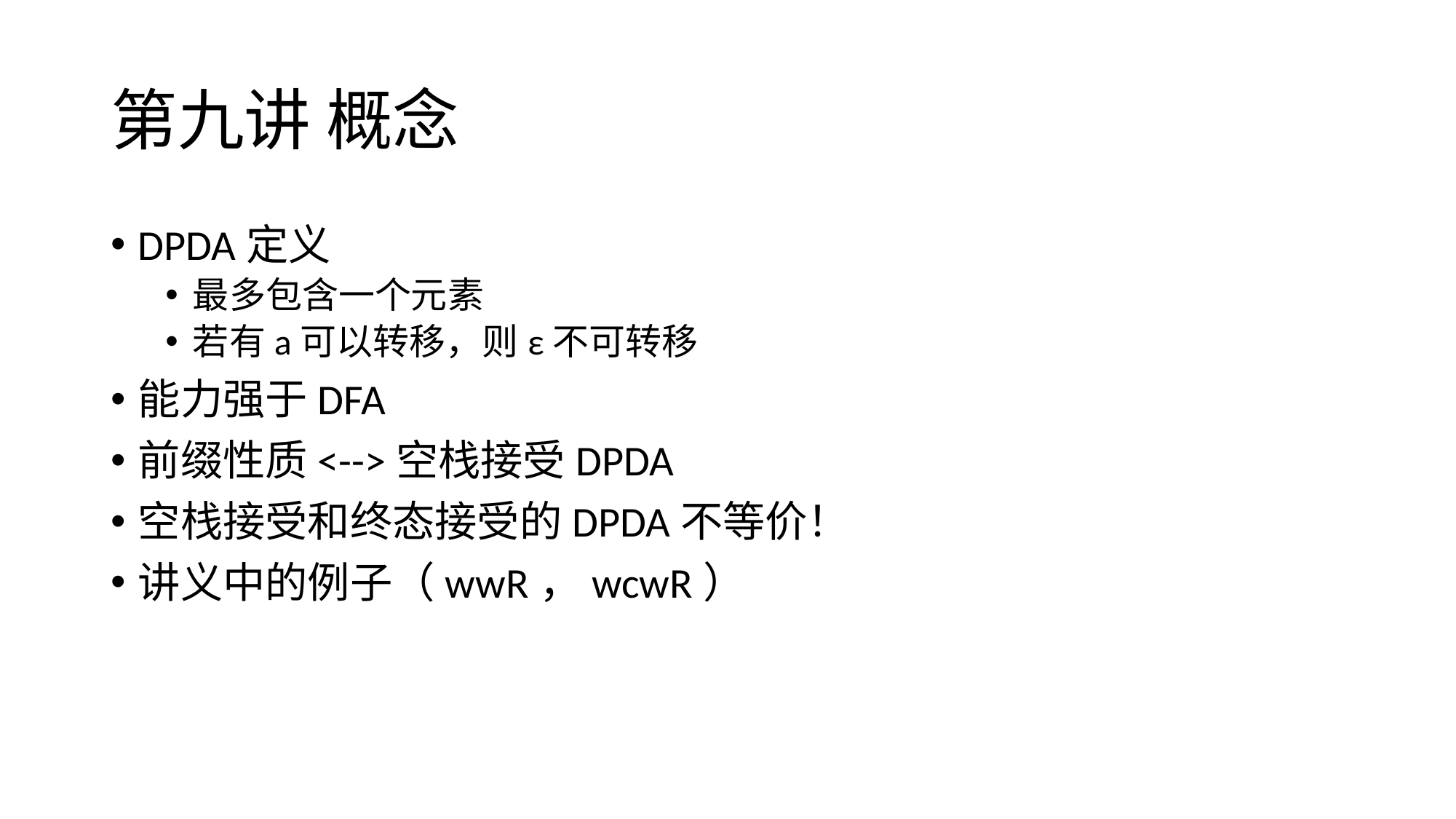

# 第九讲 概念
DPDA定义
最多包含一个元素
若有a可以转移，则ε不可转移
能力强于DFA
前缀性质<-->空栈接受DPDA
空栈接受和终态接受的DPDA不等价！
讲义中的例子（wwR，wcwR）